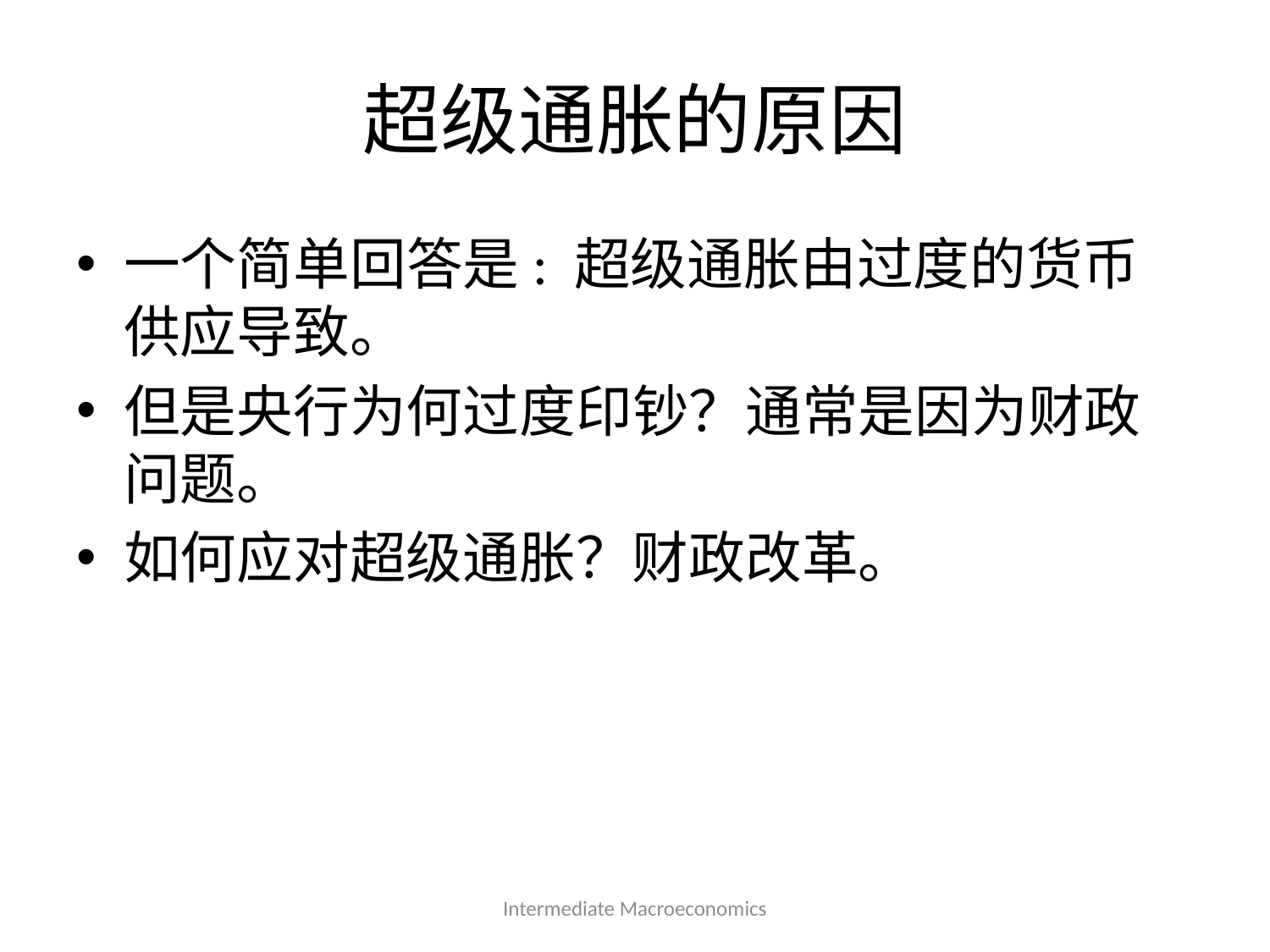

# 超级通胀的原因
一个简单回答是: 超级通胀由过度的货币供应导致。
但是央行为何过度印钞？通常是因为财政问题。
如何应对超级通胀？财政改革。

Intermediate Macroeconomics